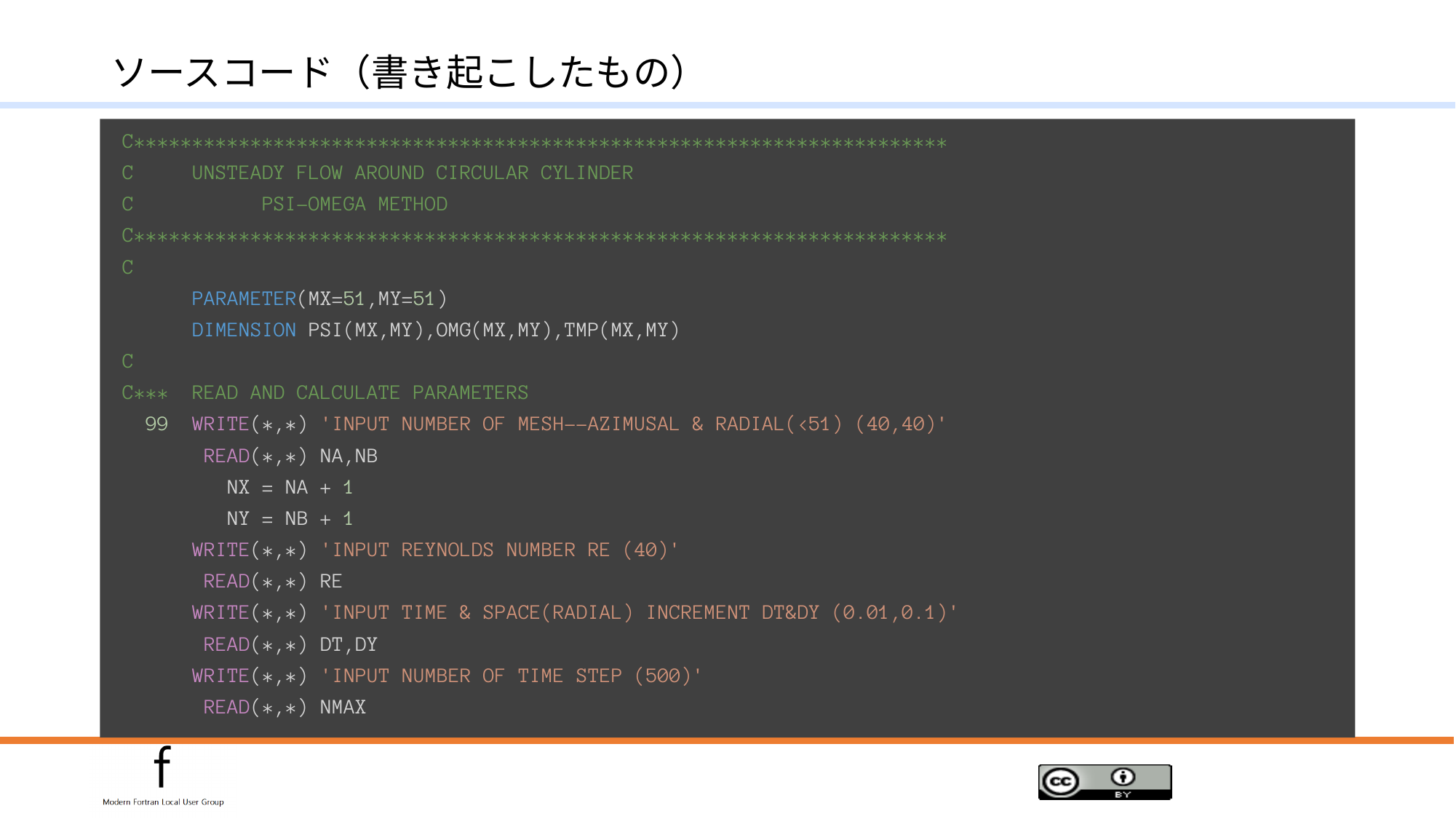

# ソースコード（書き起こしたもの）
C**********************************************************************
C     UNSTEADY FLOW AROUND CIRCULAR CYLINDER
C           PSI-OMEGA METHOD
C**********************************************************************
C
      PARAMETER(MX=51,MY=51)
      DIMENSION PSI(MX,MY),OMG(MX,MY),TMP(MX,MY)
C
C***  READ AND CALCULATE PARAMETERS
  99  WRITE(*,*) 'INPUT NUMBER OF MESH--AZIMUSAL & RADIAL(<51) (40,40)'
       READ(*,*) NA,NB
         NX = NA + 1
         NY = NB + 1
      WRITE(*,*) 'INPUT REYNOLDS NUMBER RE (40)'
       READ(*,*) RE
      WRITE(*,*) 'INPUT TIME & SPACE(RADIAL) INCREMENT DT&DY (0.01,0.1)'
       READ(*,*) DT,DY
      WRITE(*,*) 'INPUT NUMBER OF TIME STEP (500)'
       READ(*,*) NMAX